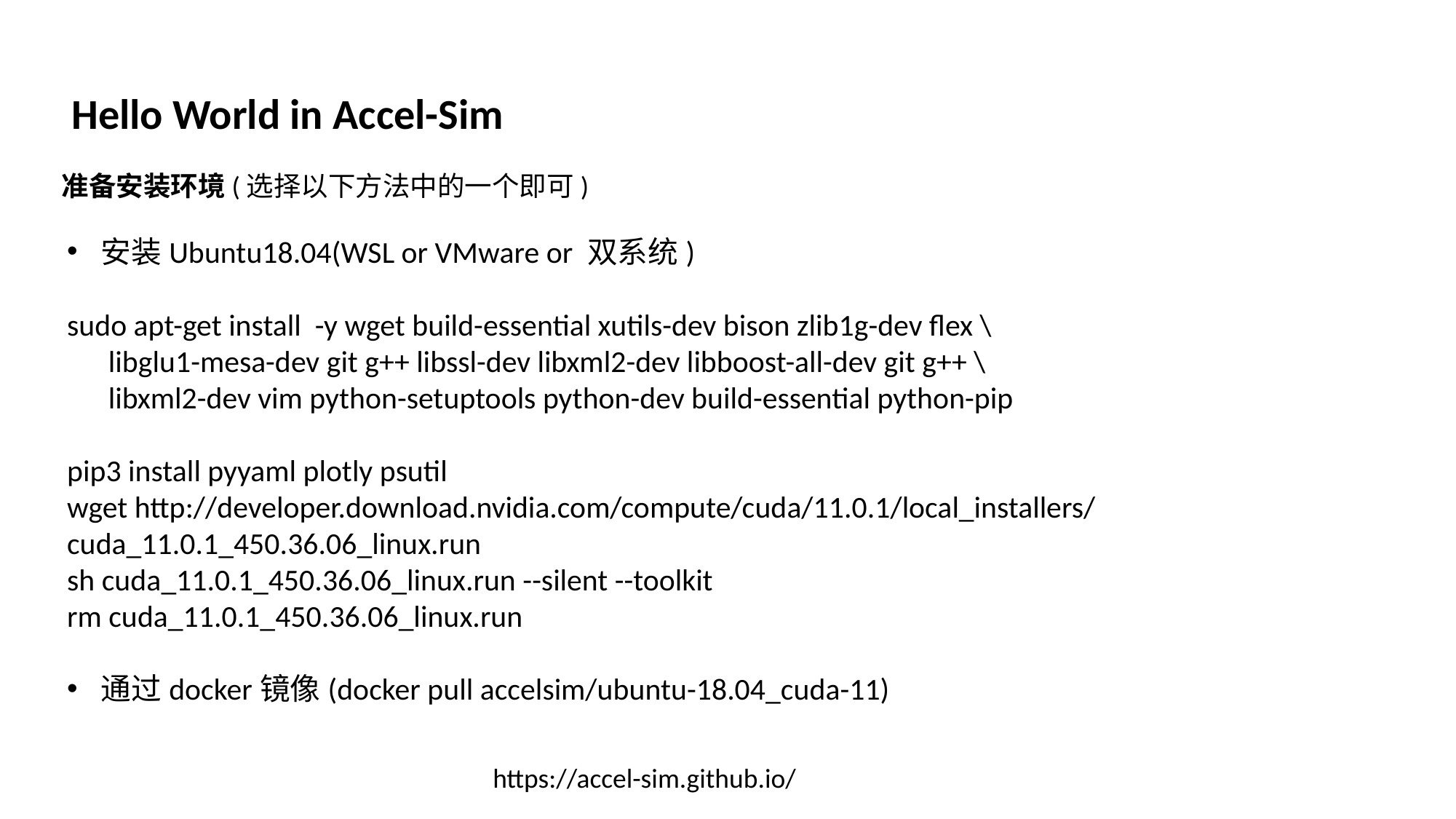

Hello World in Accel-Sim
准备安装环境(选择以下方法中的一个即可)
安装Ubuntu18.04(WSL or VMware or 双系统)

sudo apt-get install  -y wget build-essential xutils-dev bison zlib1g-dev flex \
      libglu1-mesa-dev git g++ libssl-dev libxml2-dev libboost-all-dev git g++ \
      libxml2-dev vim python-setuptools python-dev build-essential python-pip

pip3 install pyyaml plotly psutil
wget http://developer.download.nvidia.com/compute/cuda/11.0.1/local_installers/cuda_11.0.1_450.36.06_linux.run
sh cuda_11.0.1_450.36.06_linux.run --silent --toolkit
rm cuda_11.0.1_450.36.06_linux.run

通过docker镜像(docker pull accelsim/ubuntu-18.04_cuda-11)
https://accel-sim.github.io/